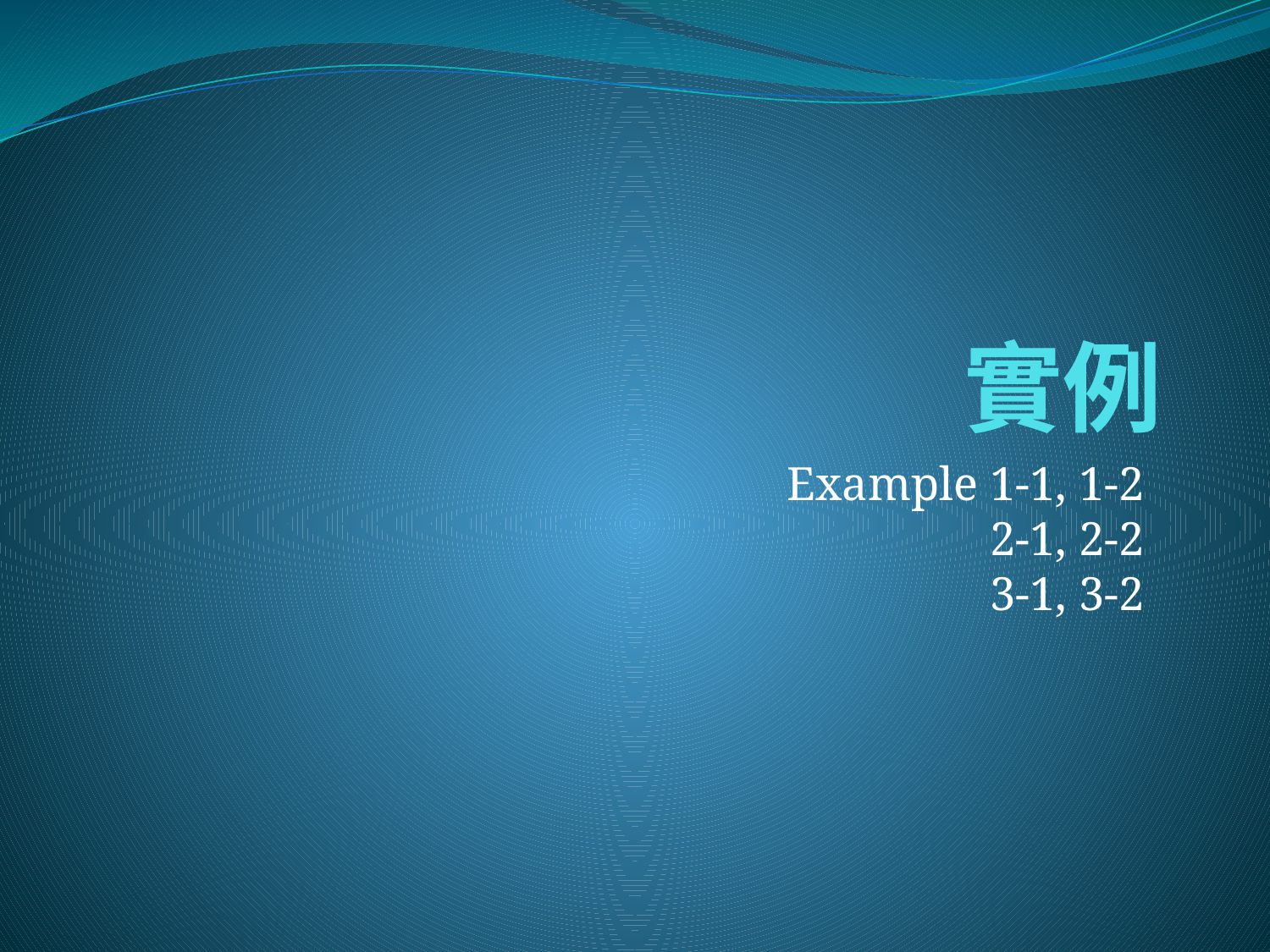

# 實例
Example 1-1, 1-2
2-1, 2-2
3-1, 3-2